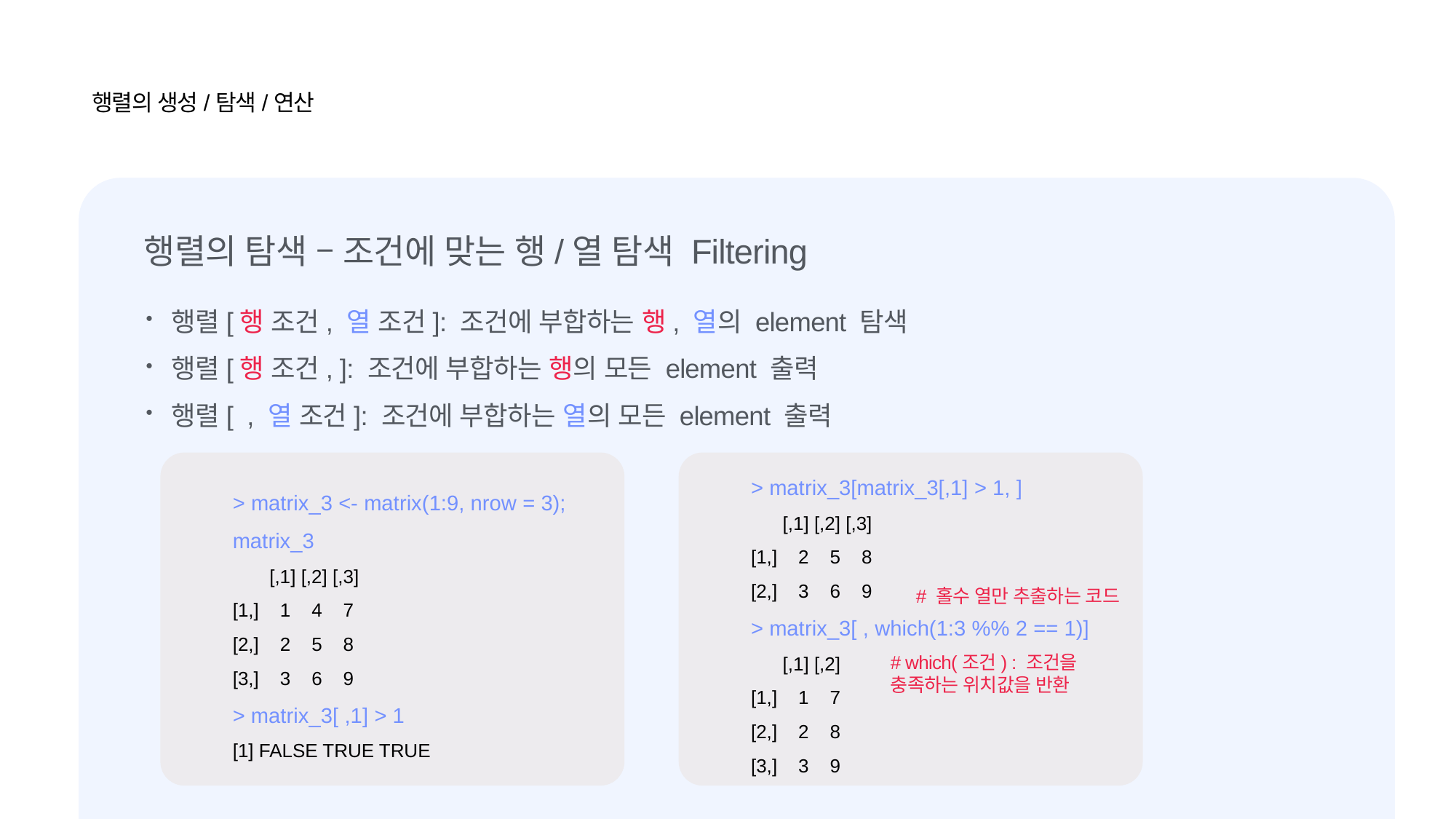

행렬의 생성/탐색/연산

행렬의 탐색 – 조건에 맞는 행/열 탐색 Filtering
행렬[행 조건, 열 조건]: 조건에 부합하는 행, 열의 element 탐색
행렬[행 조건, ]: 조건에 부합하는 행의 모든 element 출력
행렬[  , 열 조건]: 조건에 부합하는 열의 모든 element 출력
> matrix_3 <- matrix(1:9, nrow = 3); matrix_3
       [,1] [,2] [,3]
[1,]    1    4    7
[2,]    2    5    8
[3,]    3    6    9
> matrix_3[ ,1] > 1
[1] FALSE TRUE TRUE
> matrix_3[matrix_3[,1] > 1, ]
      [,1] [,2] [,3]
[1,]    2    5    8
[2,]    3    6    9
> matrix_3[ , which(1:3 %% 2 == 1)]
      [,1] [,2]
[1,]    1    7
[2,]    2    8
[3,]    3    9
# 홀수 열만 추출하는 코드
# which(조건) : 조건을 충족하는 위치값을 반환